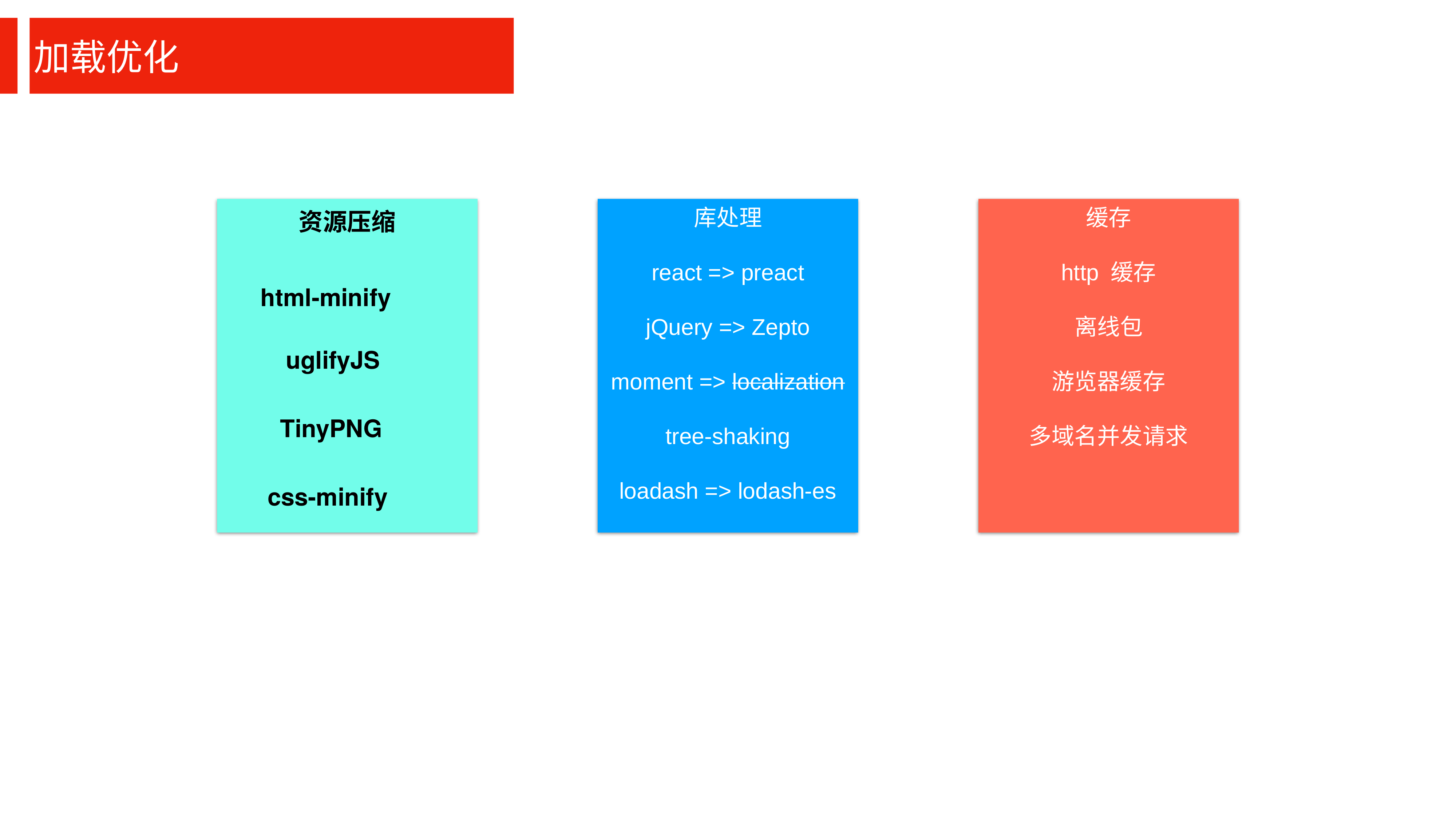

加载优化

html-minify
uglifyJS
TinyPNG
css-minify
资源压缩
库处理

react => preact

jQuery => Zepto

moment => localization

tree-shaking

loadash => lodash-es
缓存

http 缓存

离线包

游览器缓存

多域名并发请求